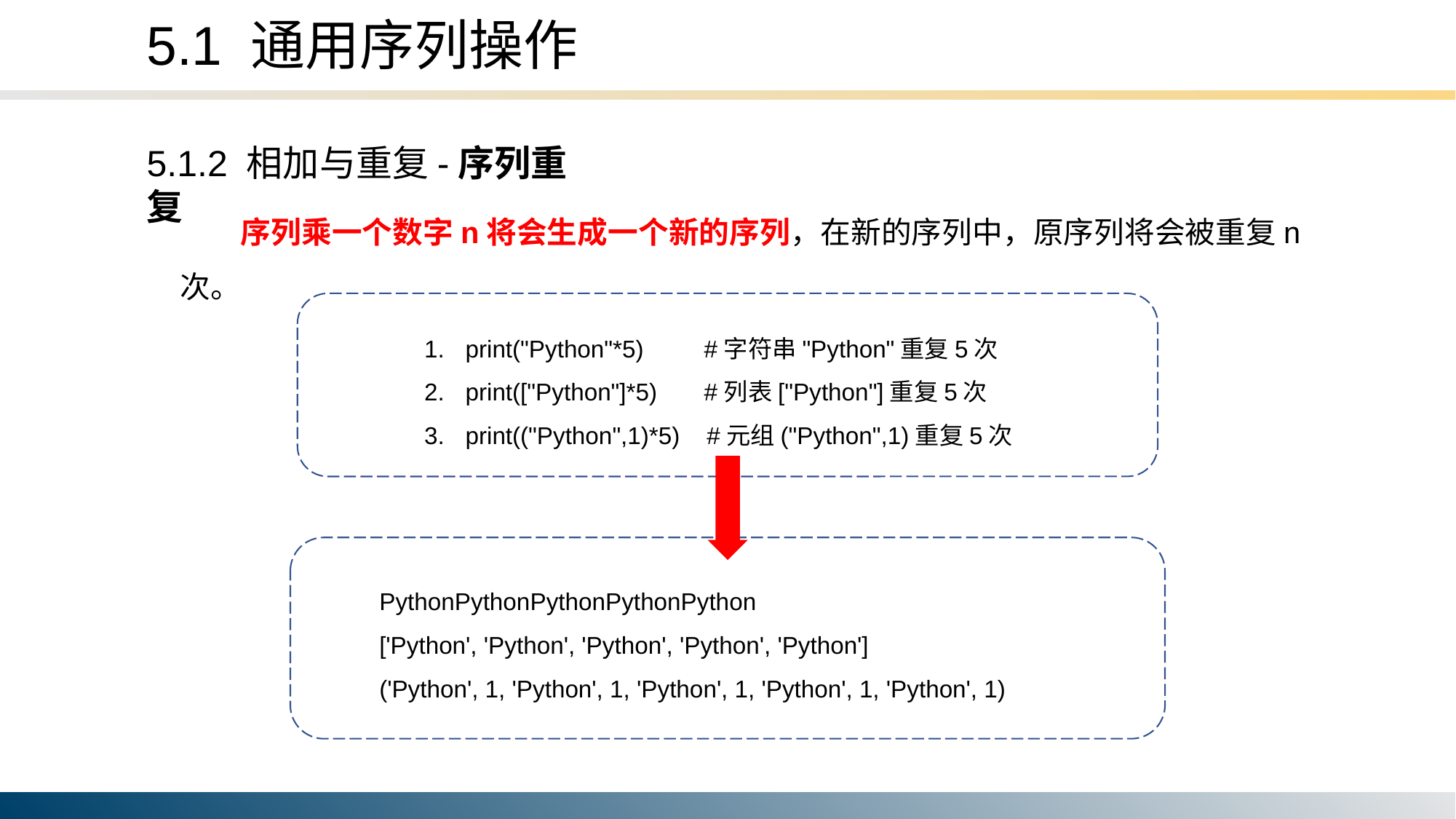

5.1 通用序列操作
5.1.2 相加与重复-序列重复
序列乘一个数字n将会生成一个新的序列，在新的序列中，原序列将会被重复n次。

print("Python"*5)         #字符串"Python"重复5次
print(["Python"]*5)       #列表["Python"]重复5次
print(("Python",1)*5)    #元组("Python",1)重复5次

PythonPythonPythonPythonPython
['Python', 'Python', 'Python', 'Python', 'Python']
('Python', 1, 'Python', 1, 'Python', 1, 'Python', 1, 'Python', 1)